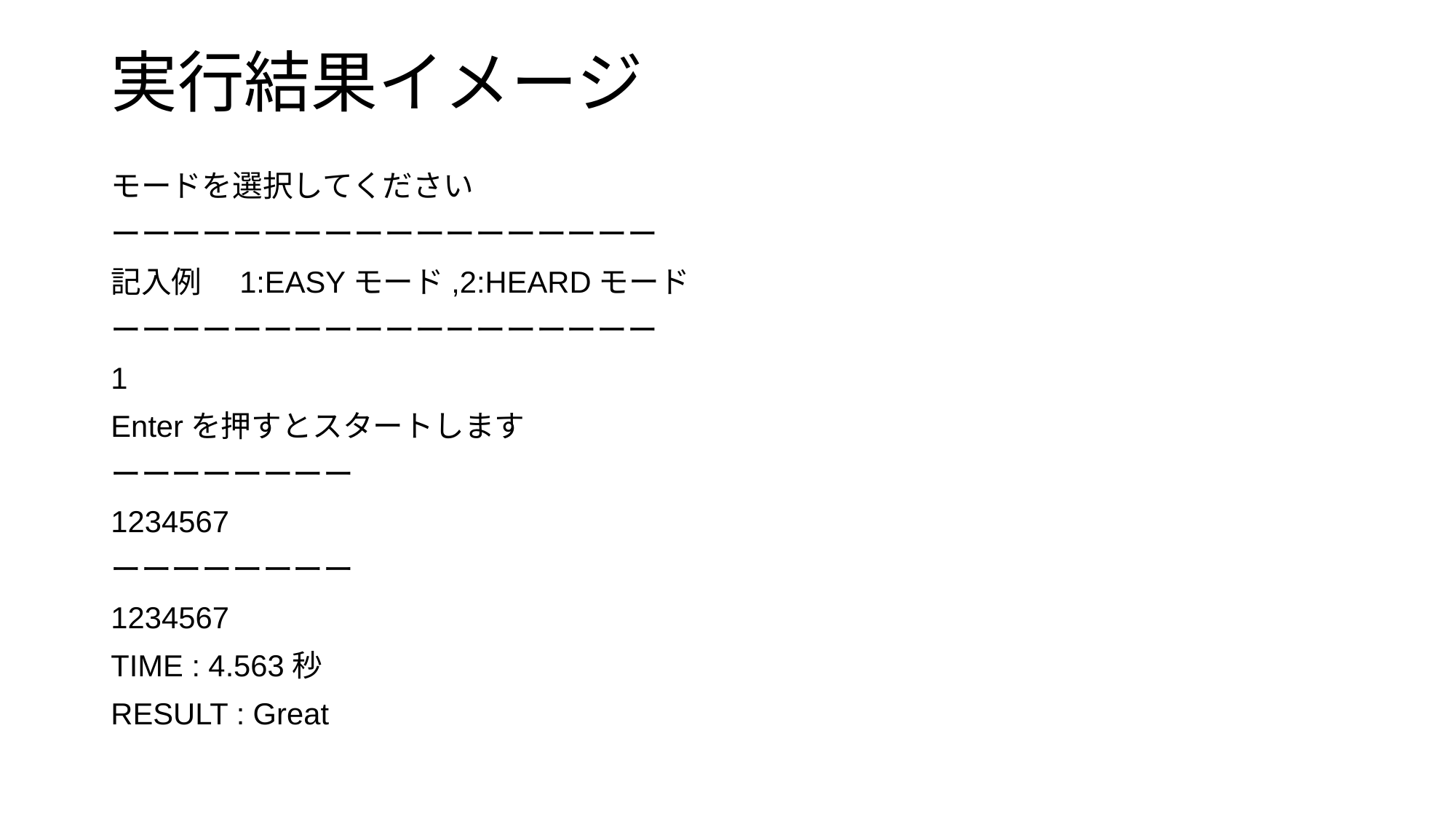

# 実行結果イメージ
モードを選択してください
ーーーーーーーーーーーーーーーーーー
記入例　1:EASYモード,2:HEARDモード
ーーーーーーーーーーーーーーーーーー
1
Enterを押すとスタートします
ーーーーーーーー
1234567
ーーーーーーーー
1234567
TIME : 4.563秒
RESULT : Great